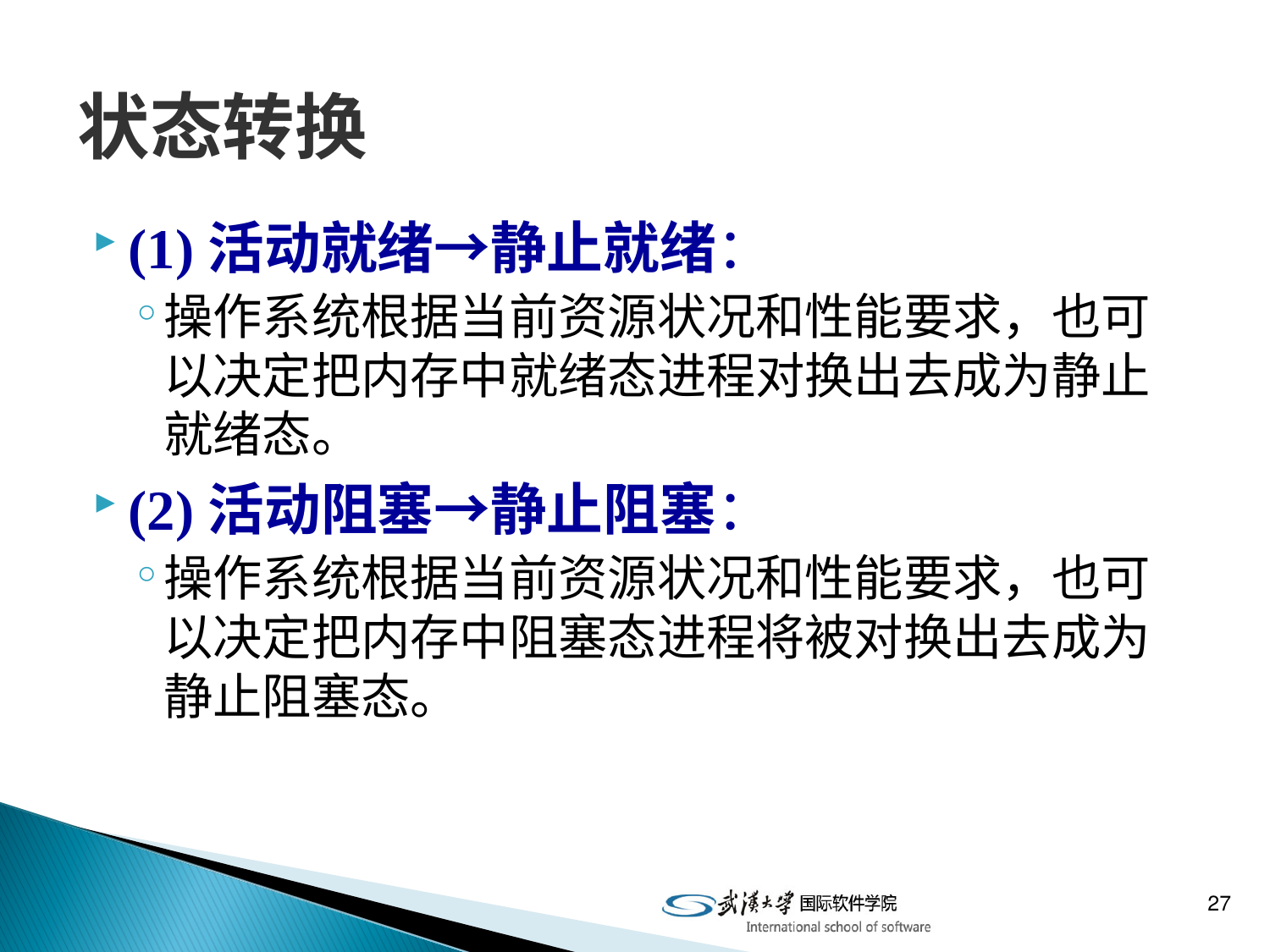

# 状态转换
(1)活动就绪→静止就绪：
操作系统根据当前资源状况和性能要求，也可以决定把内存中就绪态进程对换出去成为静止就绪态。
(2)活动阻塞→静止阻塞：
操作系统根据当前资源状况和性能要求，也可以决定把内存中阻塞态进程将被对换出去成为静止阻塞态。